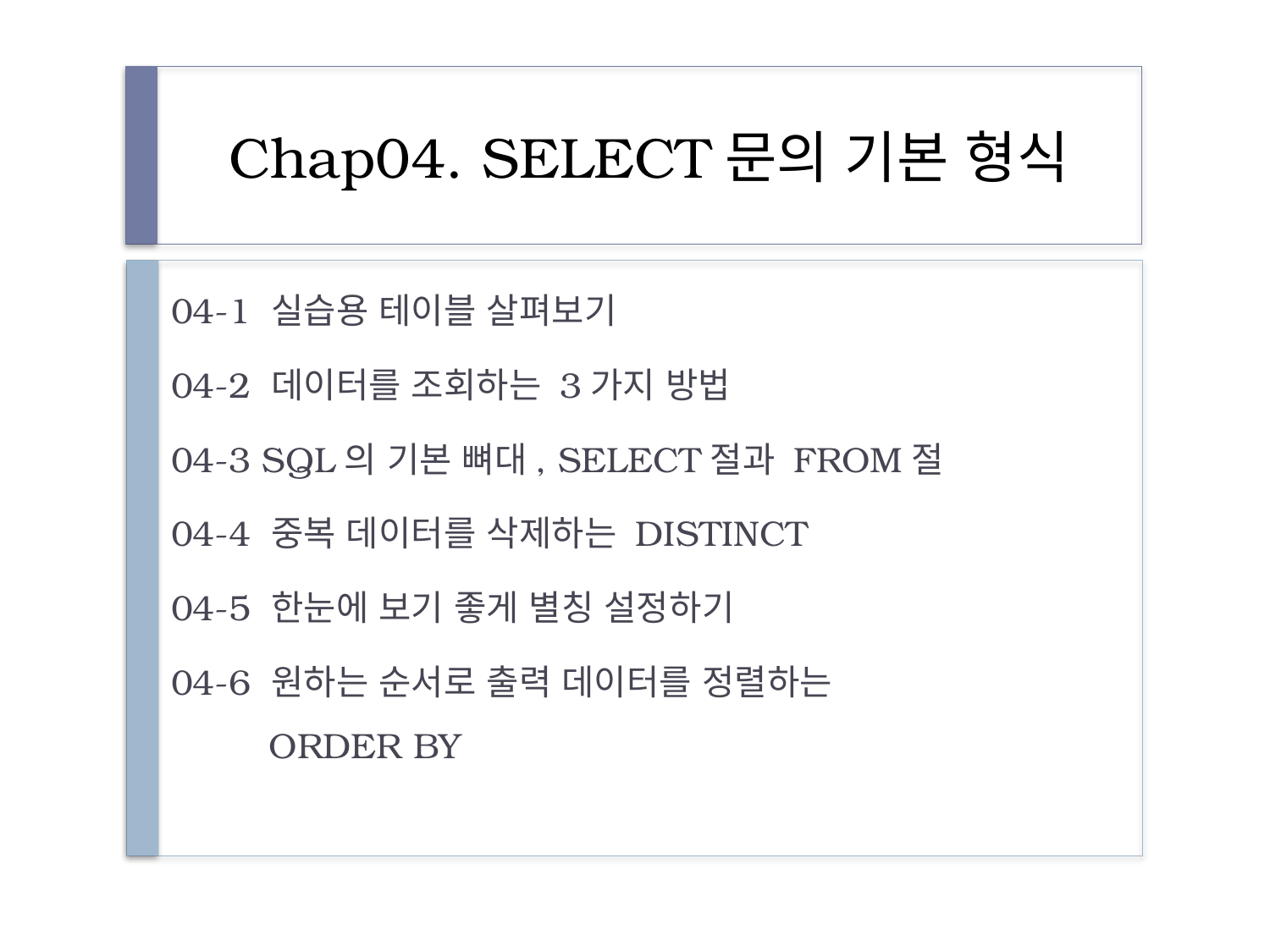

# Chap04. SELECT문의 기본 형식
04-1 실습용 테이블 살펴보기
04-2 데이터를 조회하는 3가지 방법
04-3 SQL의 기본 뼈대, SELECT절과 FROM절
04-4 중복 데이터를 삭제하는 DISTINCT
04-5 한눈에 보기 좋게 별칭 설정하기
04-6 원하는 순서로 출력 데이터를 정렬하는
         ORDER BY